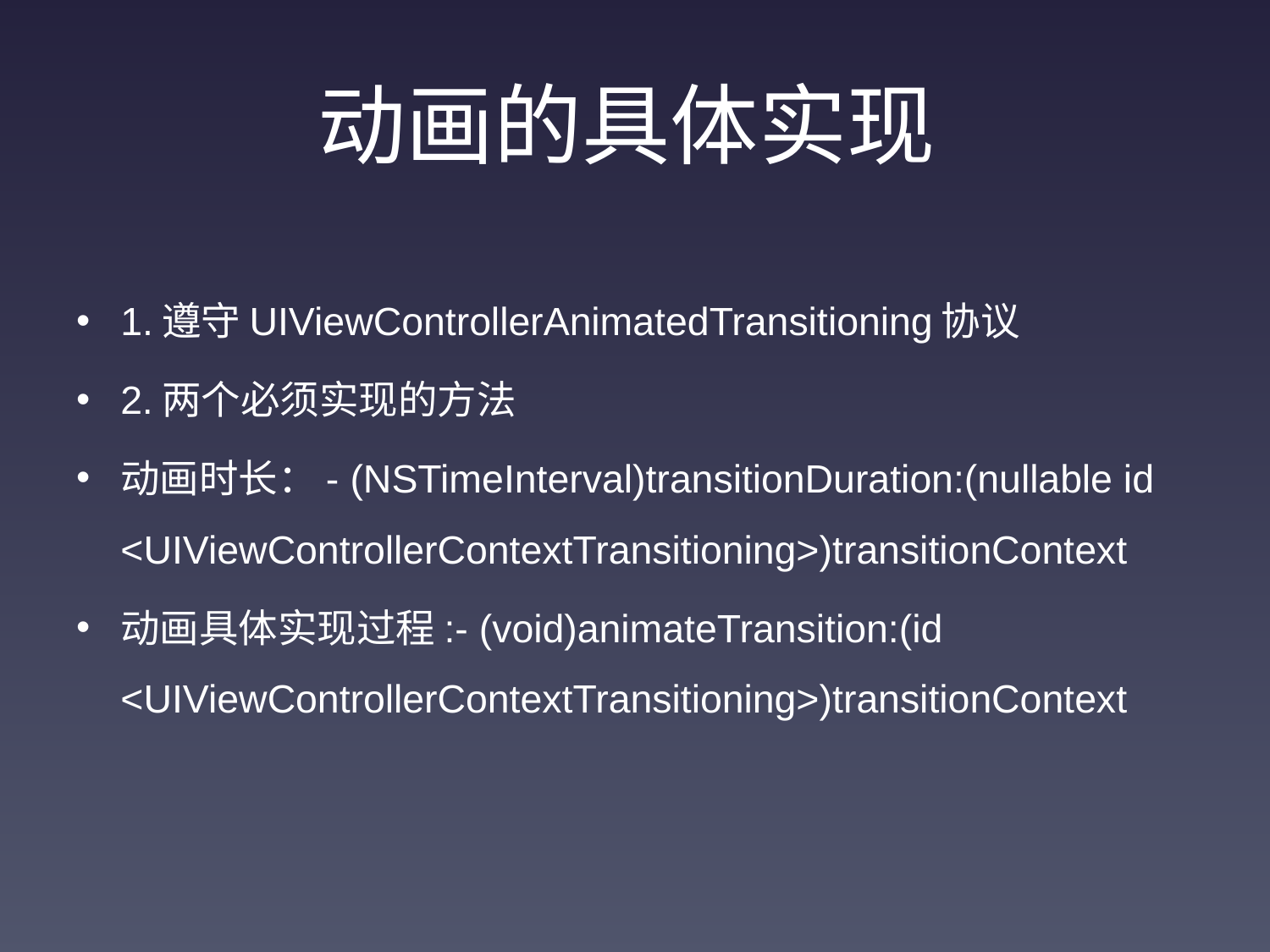

# 动画的具体实现
1.遵守UIViewControllerAnimatedTransitioning协议
2.两个必须实现的方法
动画时长：- (NSTimeInterval)transitionDuration:(nullable id <UIViewControllerContextTransitioning>)transitionContext
动画具体实现过程:- (void)animateTransition:(id <UIViewControllerContextTransitioning>)transitionContext